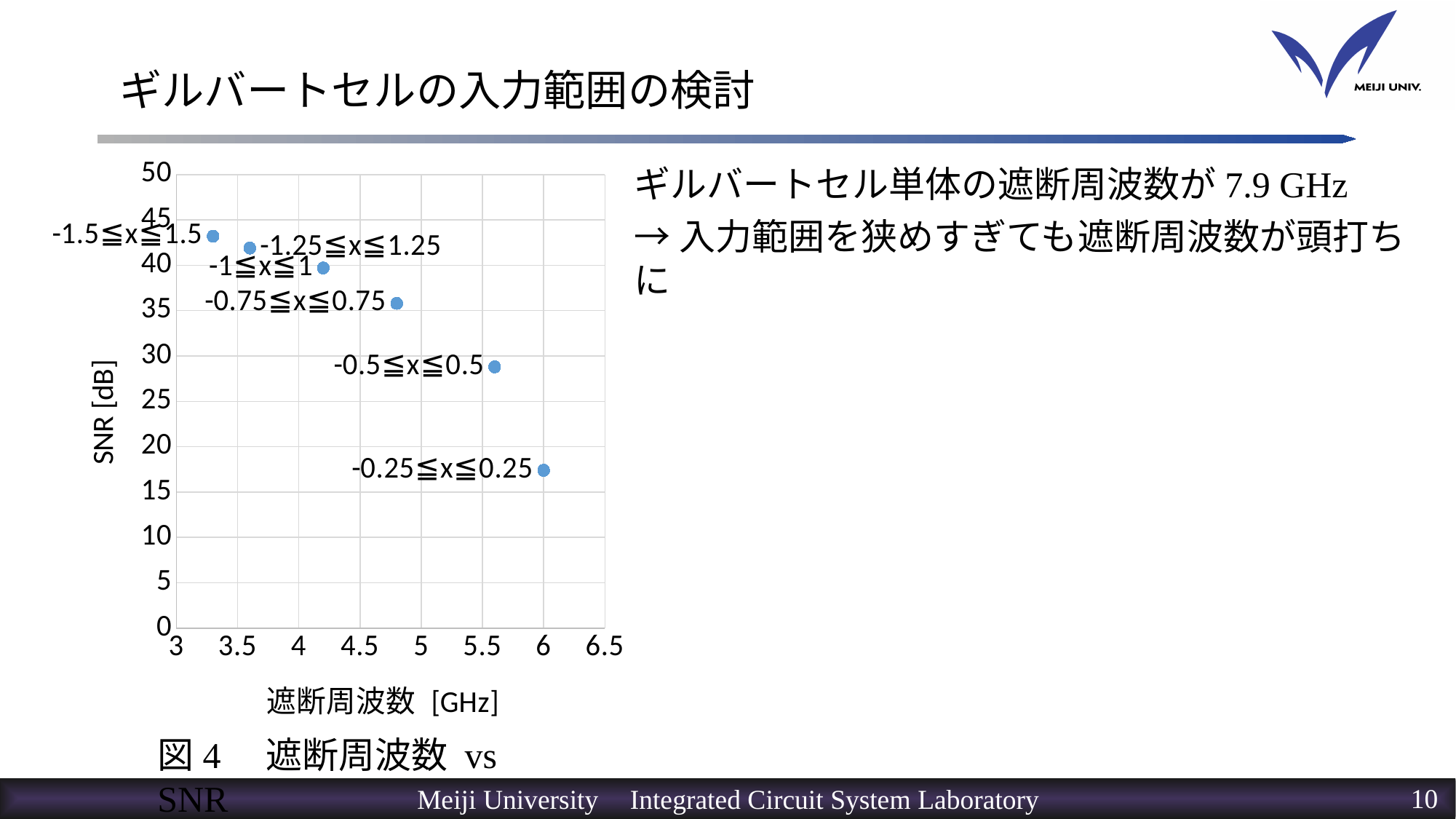

# ギルバートセルの入力範囲の検討

### Chart

| Category | SNR |
|---|---|
ギルバートセル単体の遮断周波数が7.9 GHz
→入力範囲を狭めすぎても遮断周波数が頭打ちに
図4　遮断周波数 vs SNR